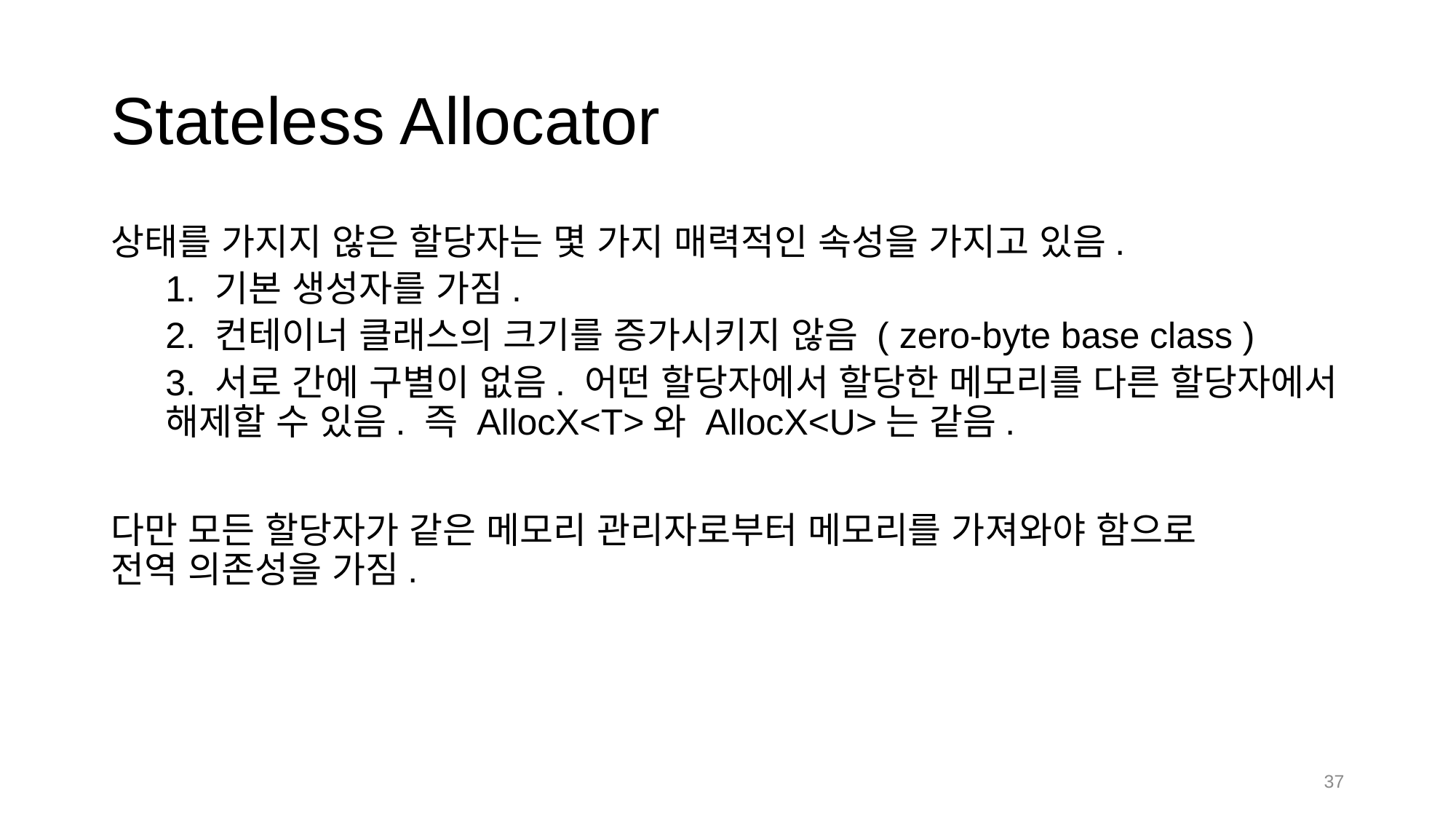

# Stateless Allocator
상태를 가지지 않은 할당자는 몇 가지 매력적인 속성을 가지고 있음.
1. 기본 생성자를 가짐.
2. 컨테이너 클래스의 크기를 증가시키지 않음 ( zero-byte base class )
3. 서로 간에 구별이 없음. 어떤 할당자에서 할당한 메모리를 다른 할당자에서 해제할 수 있음. 즉 AllocX<T>와 AllocX<U>는 같음.

다만 모든 할당자가 같은 메모리 관리자로부터 메모리를 가져와야 함으로
전역 의존성을 가짐.
37